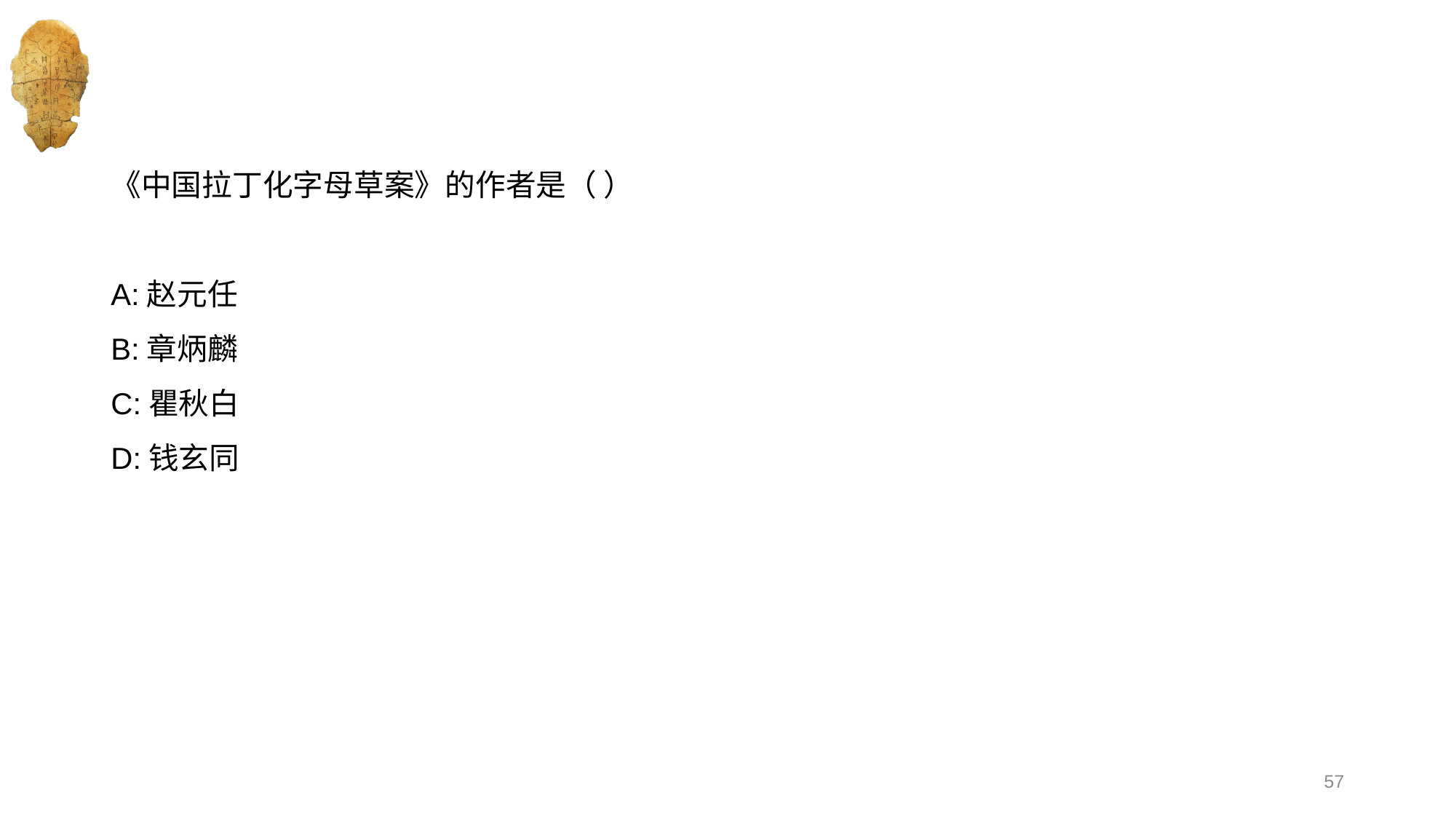

#
《中国拉丁化字母草案》的作者是（ ）

A:赵元任
B:章炳麟
C:瞿秋白
D:钱玄同

57